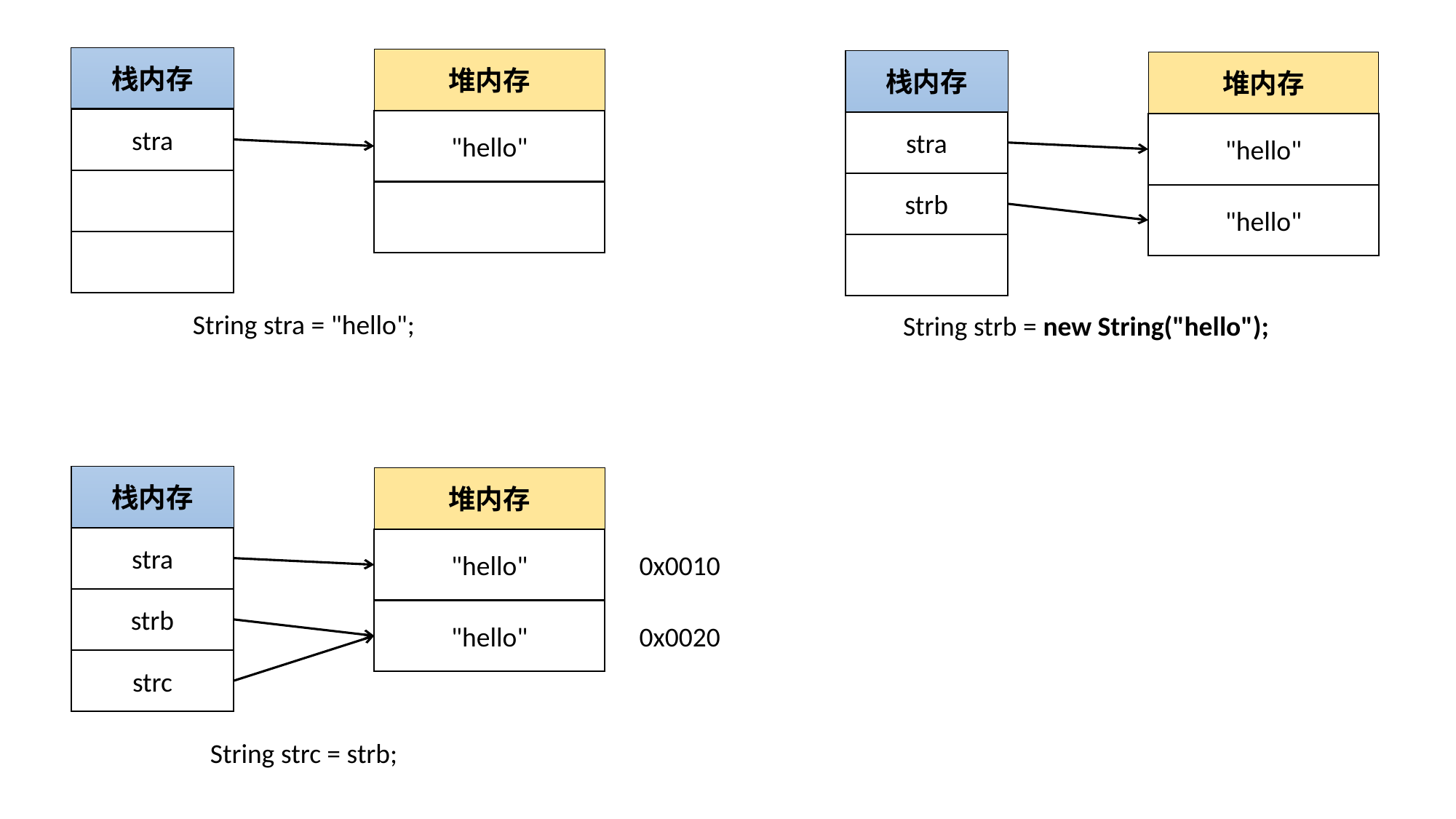

栈内存
堆内存
栈内存
堆内存
stra
"hello"
stra
"hello"

strb

"hello"

String stra = "hello";
String strb = new String("hello");
栈内存
堆内存
stra
"hello"
0x0010
strb
"hello"
0x0020
strc
String strc = strb;